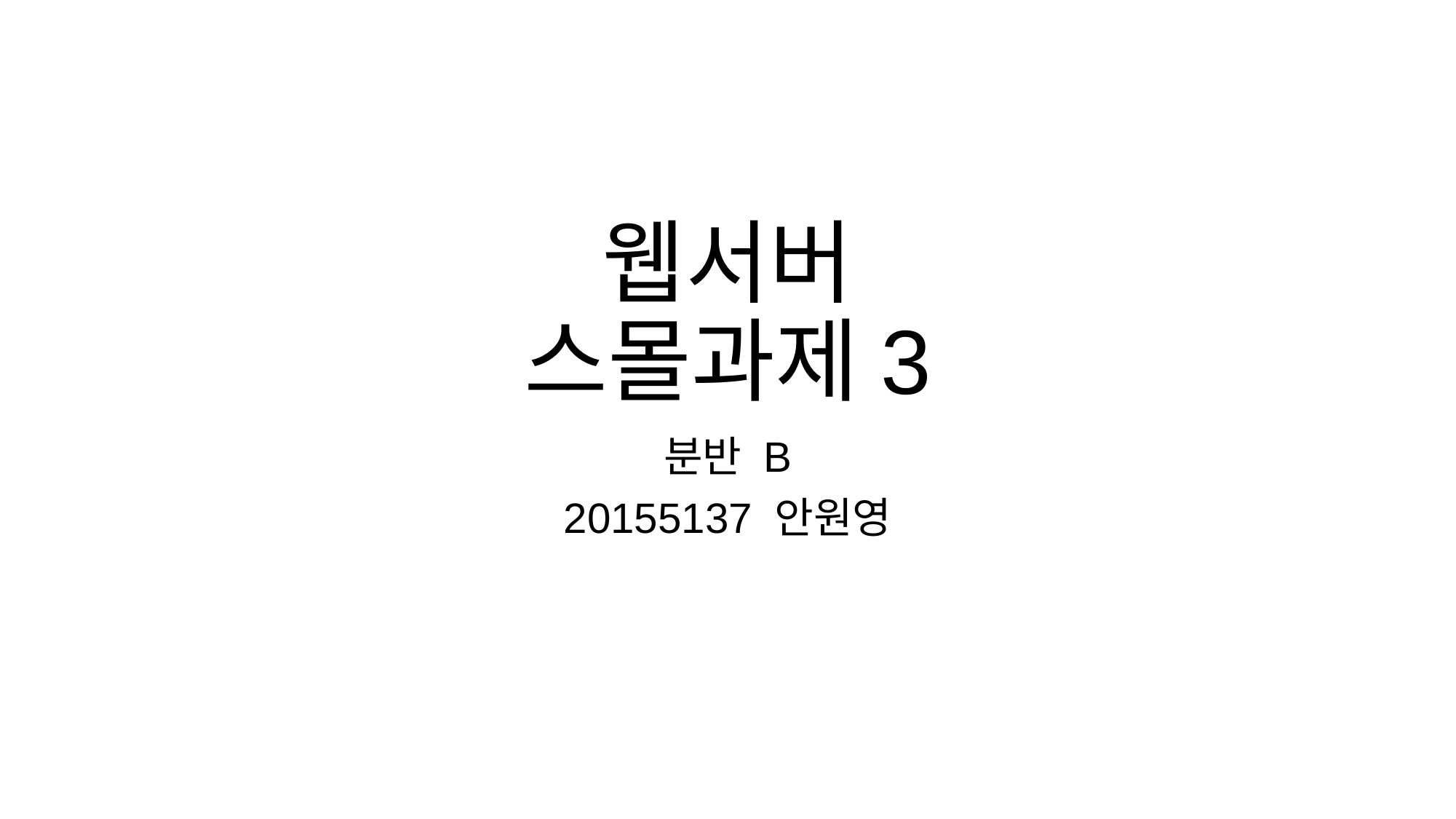

# 웹서버 스몰과제3
분반 B
20155137 안원영